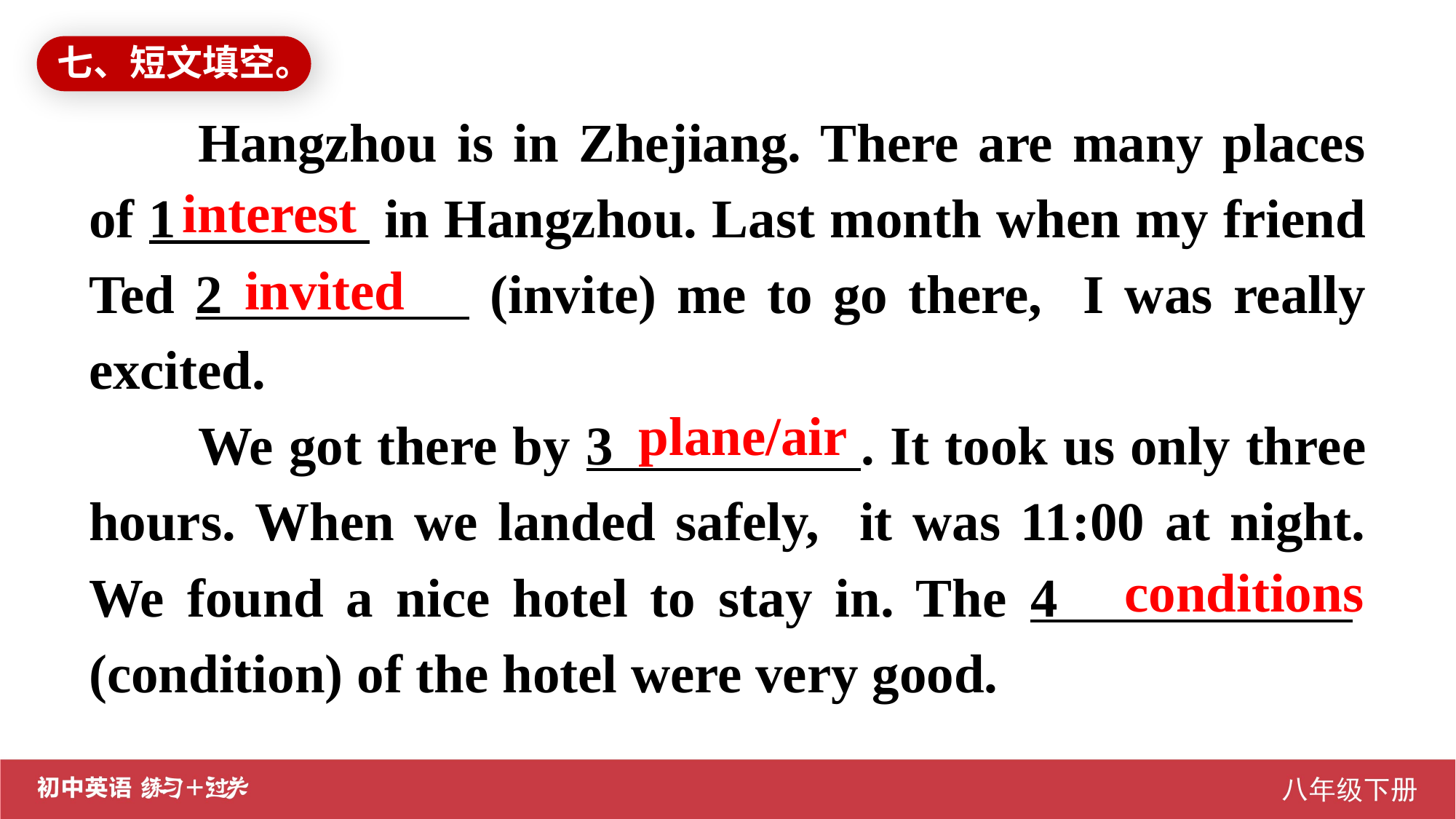

七、短文填空。

Hangzhou is in Zhejiang. There are many places of 1              in Hangzhou. Last month when my friend Ted 2             (invite) me to go there,  I was really excited.
We got there by 3                . It took us only three hours. When we landed safely,  it was 11:00 at night. We found a nice hotel to stay in. The 4             . (condition) of the hotel were very good.

interest
invited
plane/air
conditions